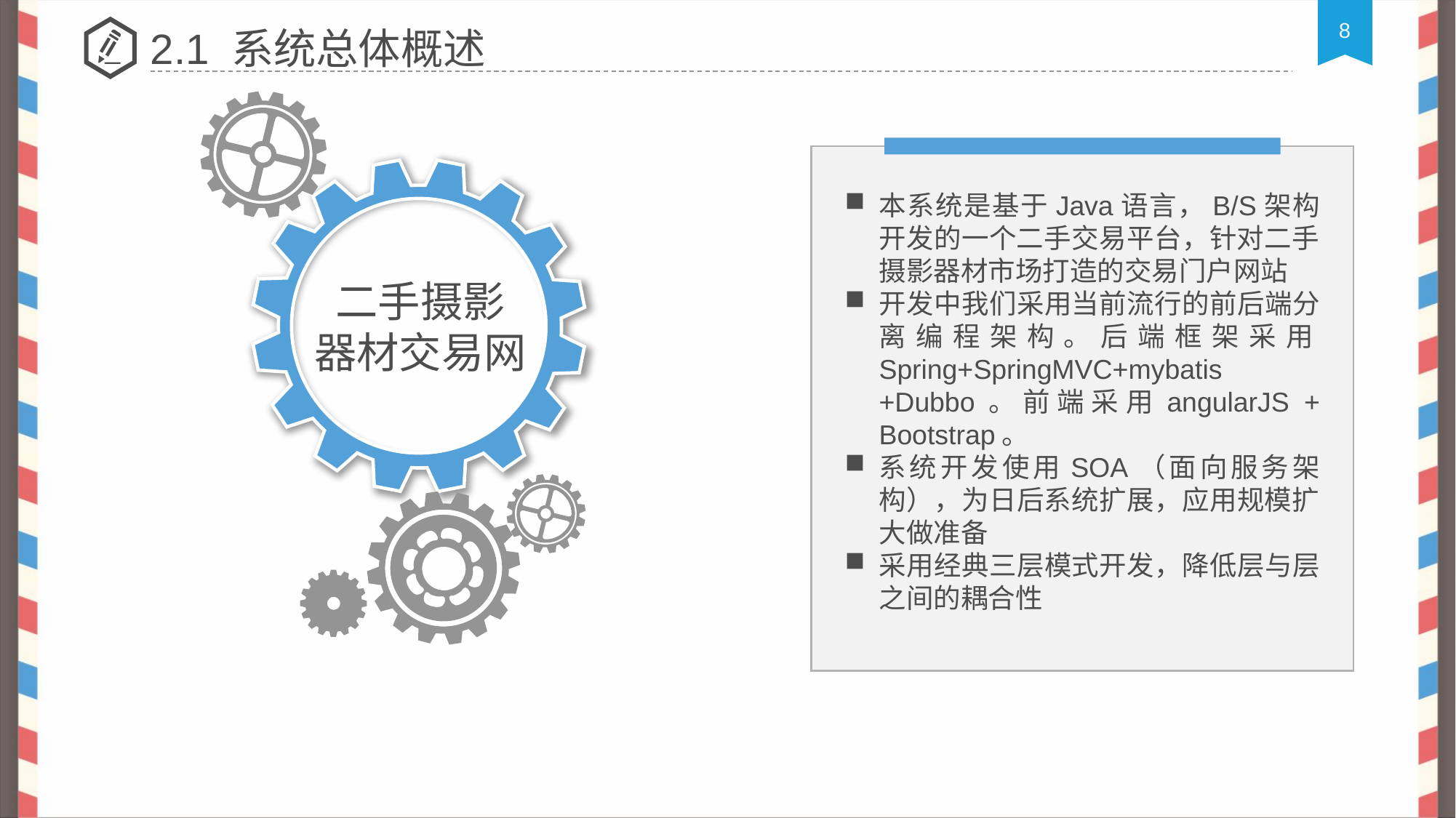

2.1 系统总体概述

本系统是基于Java语言，B/S架构开发的一个二手交易平台，针对二手摄影器材市场打造的交易门户网站
开发中我们采用当前流行的前后端分离编程架构。后端框架采用Spring+SpringMVC+mybatis +Dubbo。前端采用angularJS + Bootstrap。
系统开发使用SOA（面向服务架构），为日后系统扩展，应用规模扩大做准备
采用经典三层模式开发，降低层与层之间的耦合性
二手摄影
器材交易网